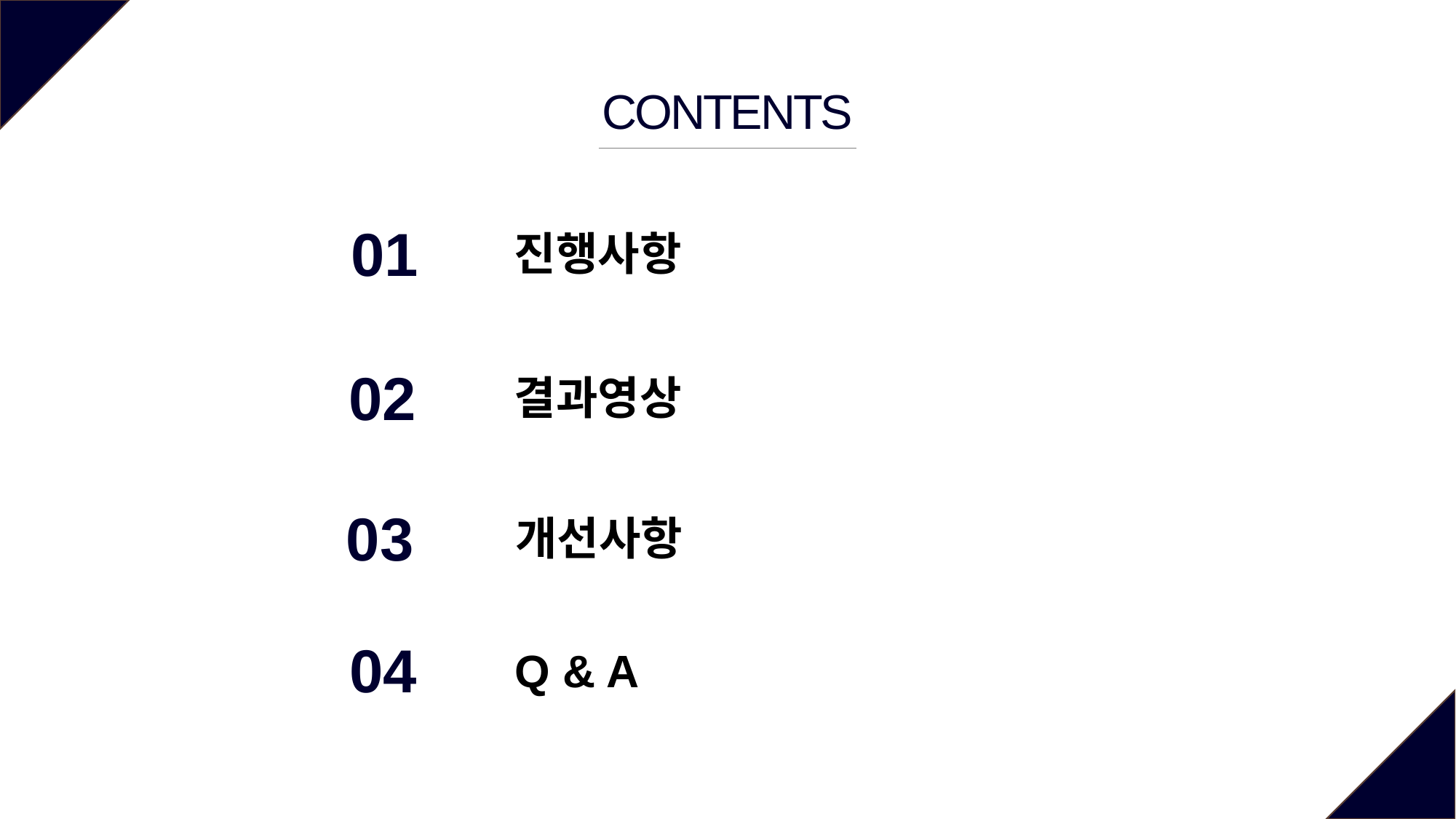

CONTENTS
01
진행사항
02
결과영상
03
개선사항
04
Q & A